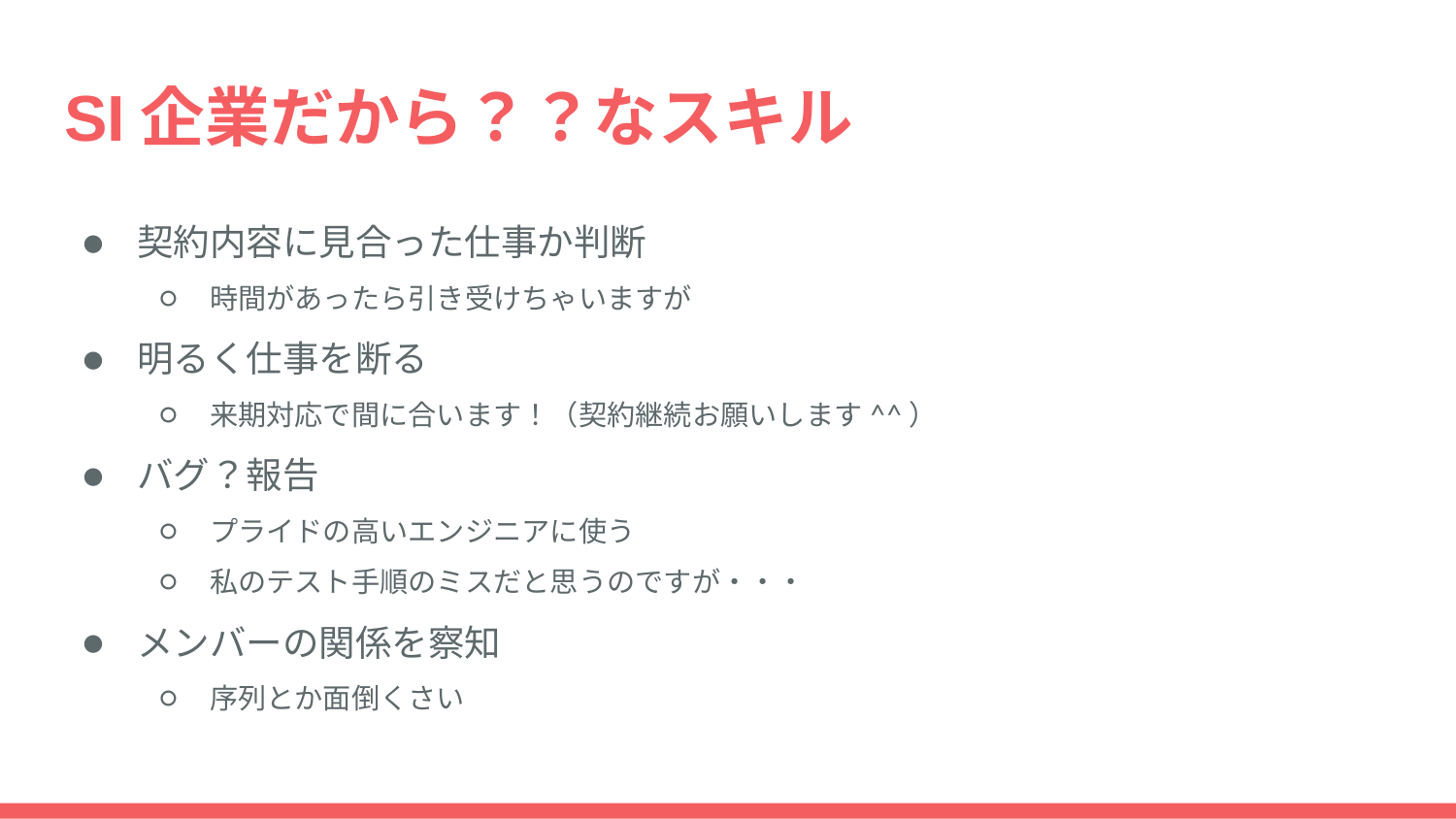

# SI企業だから？？なスキル
契約内容に見合った仕事か判断
時間があったら引き受けちゃいますが
明るく仕事を断る
来期対応で間に合います！（契約継続お願いします^^）
バグ？報告
プライドの高いエンジニアに使う
私のテスト手順のミスだと思うのですが・・・
メンバーの関係を察知
序列とか面倒くさい